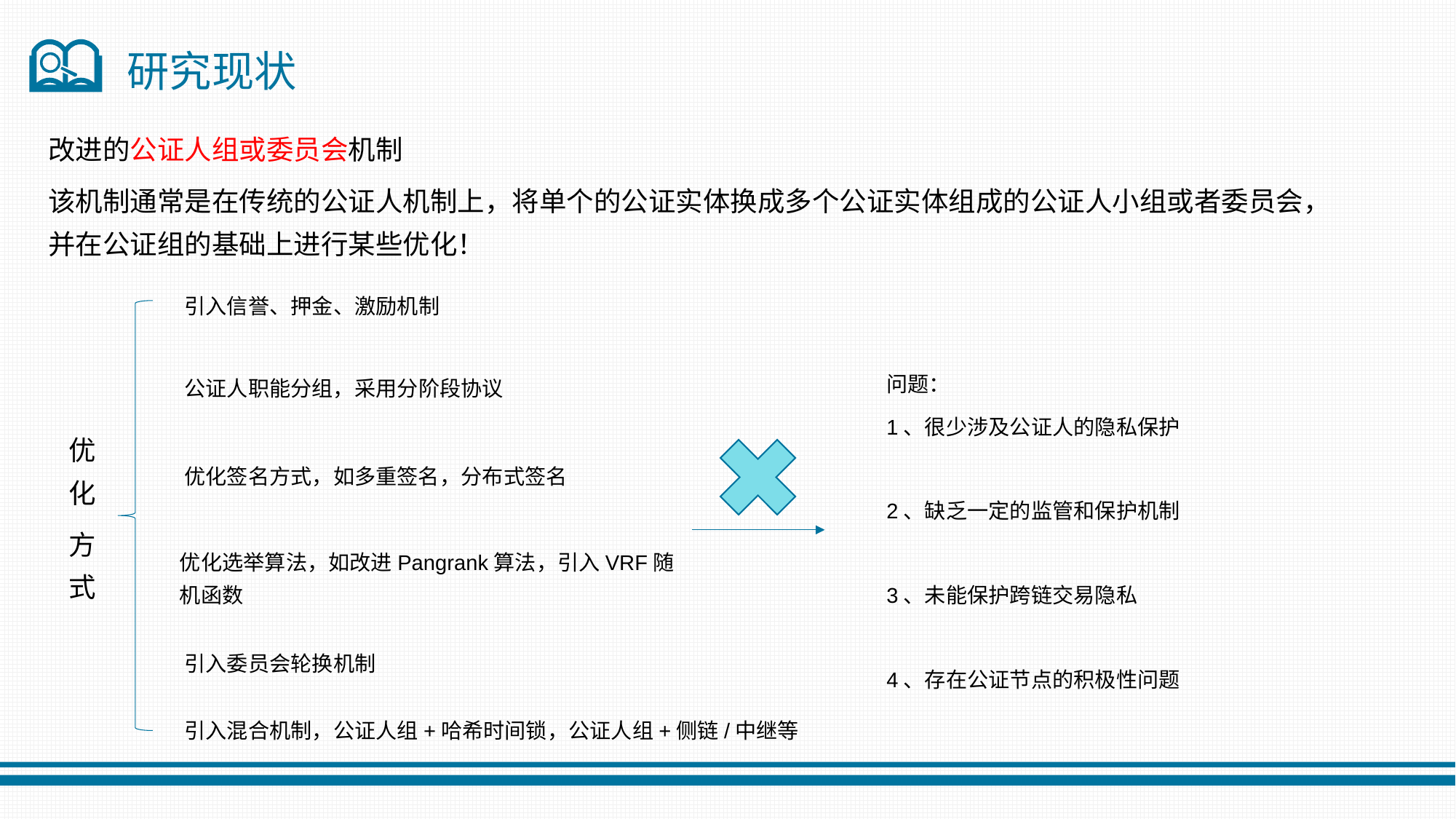

研究现状
改进的公证人组或委员会机制
该机制通常是在传统的公证人机制上，将单个的公证实体换成多个公证实体组成的公证人小组或者委员会，并在公证组的基础上进行某些优化！
引入信誉、押金、激励机制

问题：
1、很少涉及公证人的隐私保护

2、缺乏一定的监管和保护机制

3、未能保护跨链交易隐私

4、存在公证节点的积极性问题
公证人职能分组，采用分阶段协议
优化
方式

优化签名方式，如多重签名，分布式签名
优化选举算法，如改进Pangrank算法，引入VRF随机函数
引入委员会轮换机制
引入混合机制，公证人组+哈希时间锁，公证人组+侧链/中继等